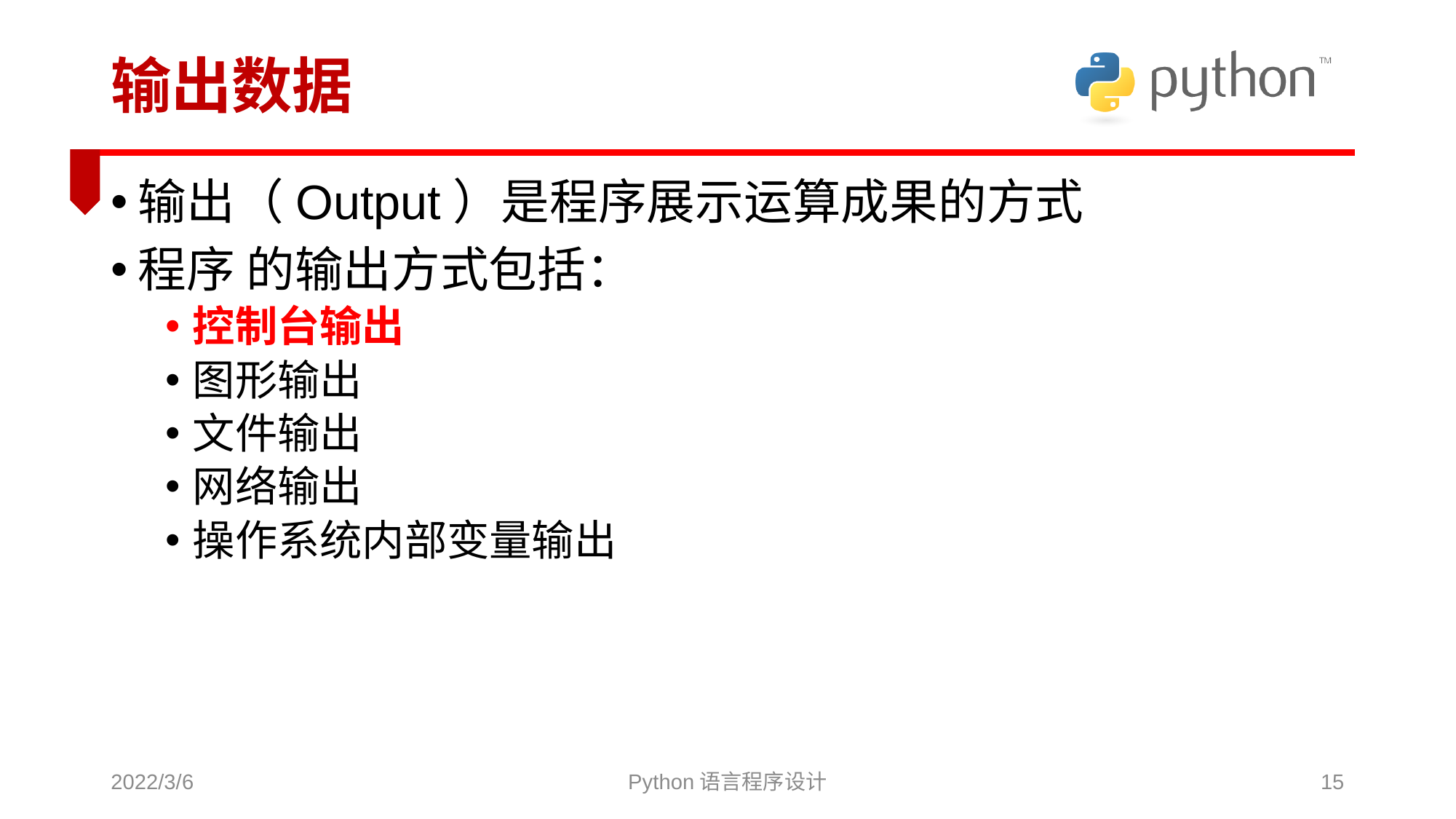

# 输出数据
输出（Output）是程序展示运算成果的方式
程序 的输出方式包括：
控制台输出
图形输出
文件输出
网络输出
操作系统内部变量输出

2022/3/6
Python语言程序设计
15